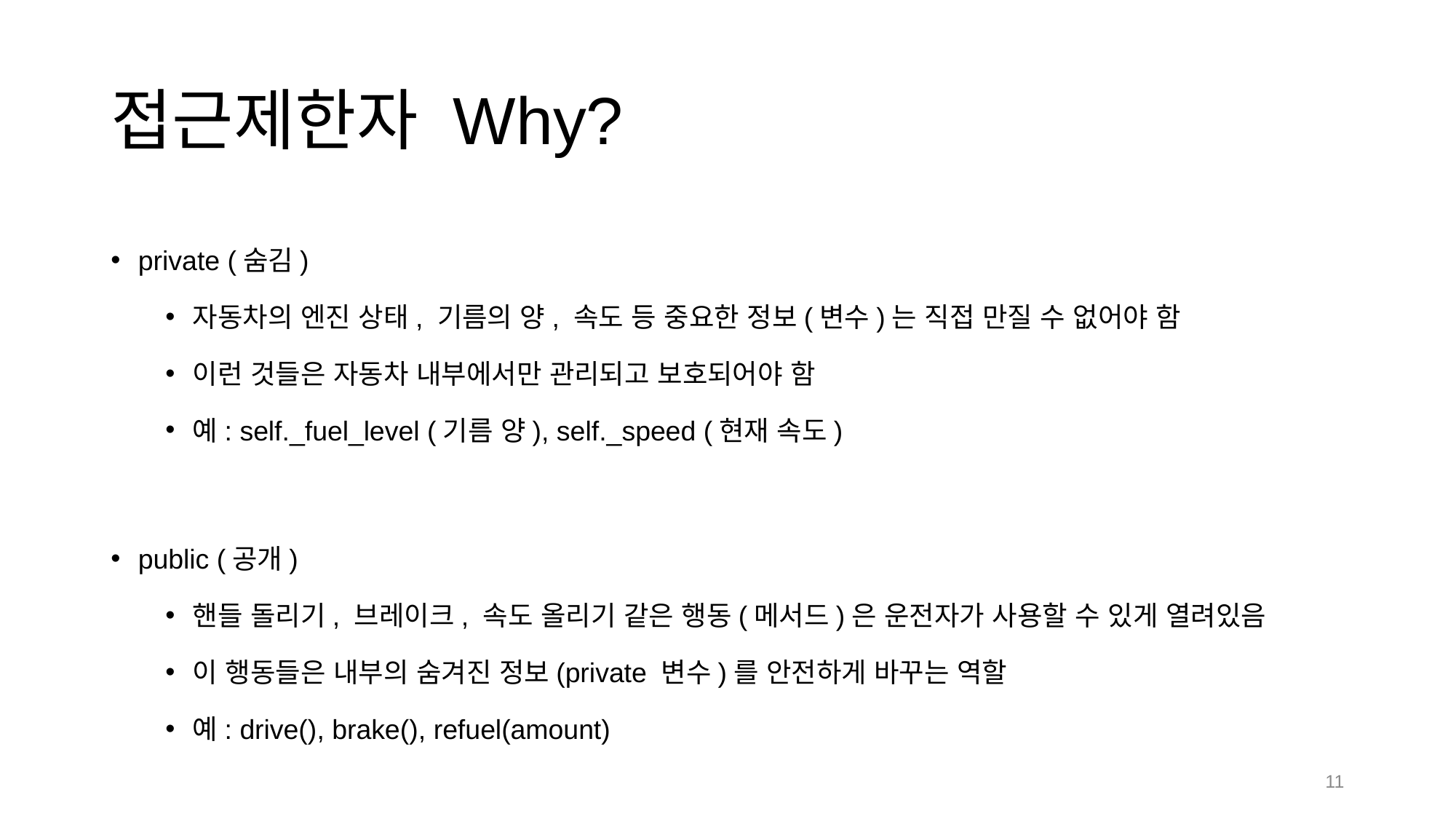

# 접근제한자 Why?
private (숨김)
자동차의 엔진 상태, 기름의 양, 속도 등 중요한 정보(변수)는 직접 만질 수 없어야 함
이런 것들은 자동차 내부에서만 관리되고 보호되어야 함
예: self._fuel_level (기름 양), self._speed (현재 속도)

public (공개)
핸들 돌리기, 브레이크, 속도 올리기 같은 행동(메서드)은 운전자가 사용할 수 있게 열려있음
이 행동들은 내부의 숨겨진 정보(private 변수)를 안전하게 바꾸는 역할
예: drive(), brake(), refuel(amount)
11